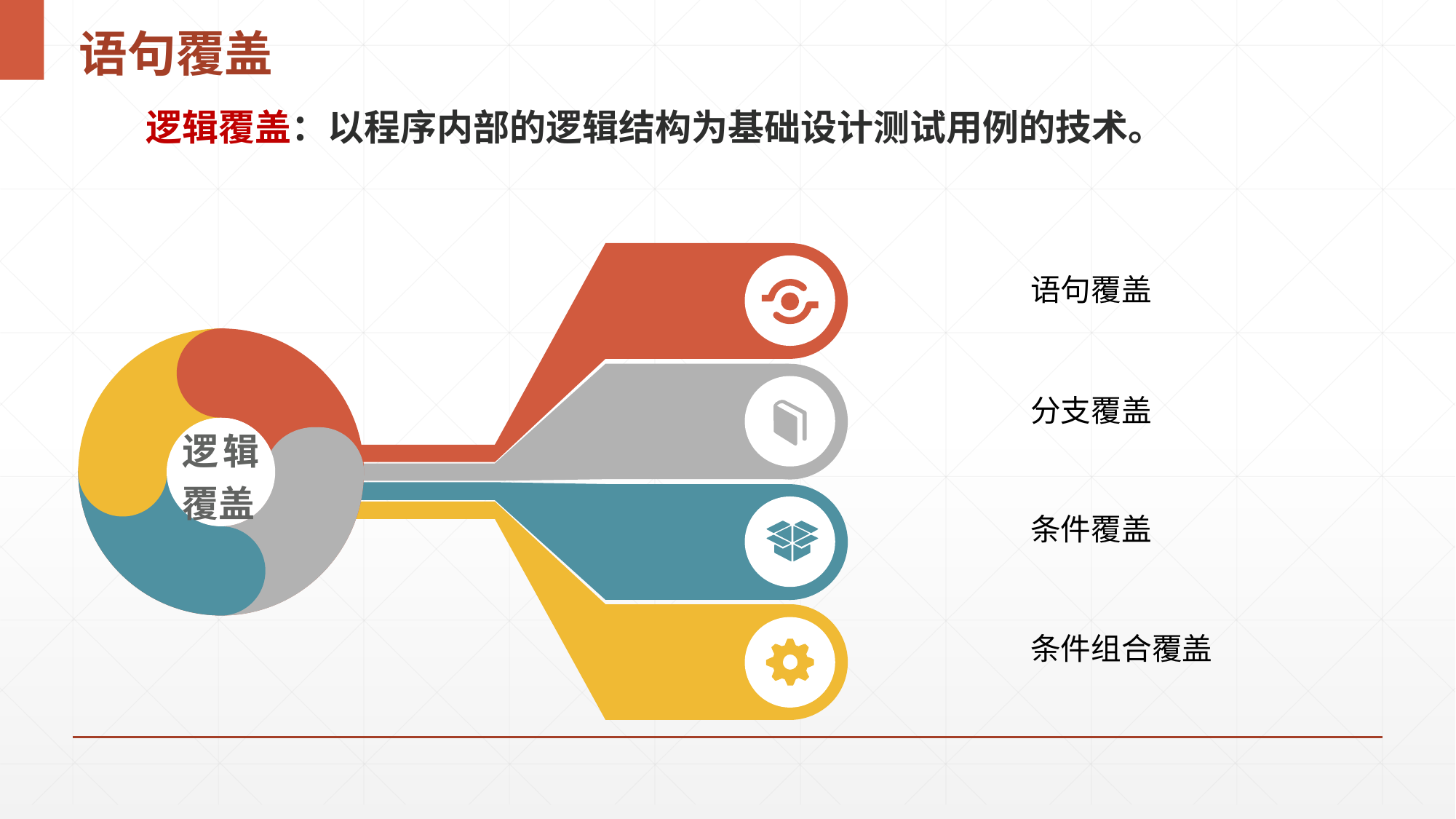

# 语句覆盖
逻辑覆盖：以程序内部的逻辑结构为基础设计测试用例的技术。

语句覆盖

逻辑覆盖

分支覆盖

条件覆盖
条件组合覆盖